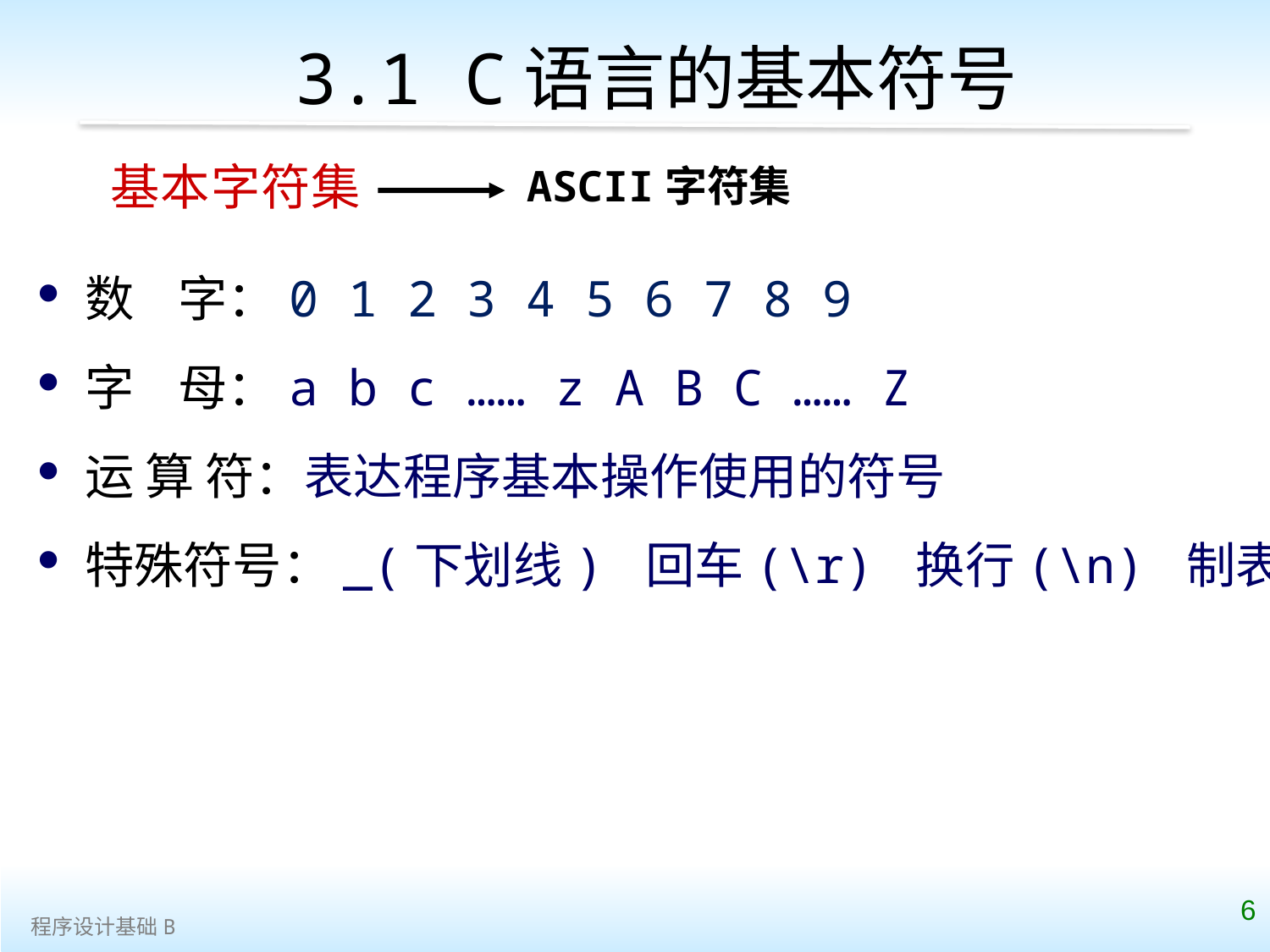

# 3.1 C语言的基本符号
 基本字符集
ASCII字符集

数    字：0 1 2 3 4 5 6 7 8 9
字    母：a b c …… z A B C …… Z
运 算 符：表达程序基本操作使用的符号
特殊符号：_(下划线) 回车(\r) 换行(\n) 制表符(\t)

6